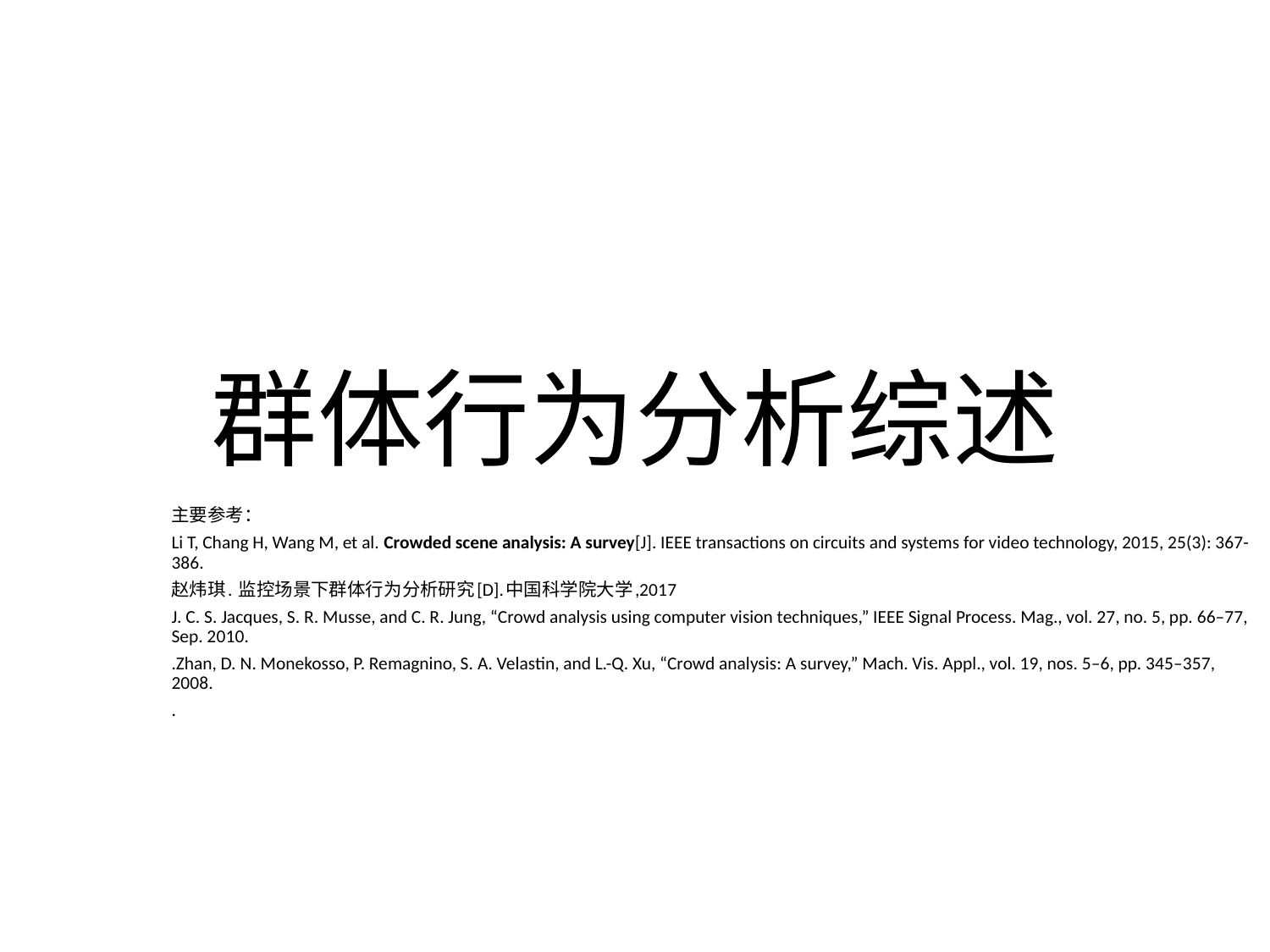

# 群体行为分析综述
主要参考：
Li T, Chang H, Wang M, et al. Crowded scene analysis: A survey[J]. IEEE transactions on circuits and systems for video technology, 2015, 25(3): 367-386.
赵炜琪. 监控场景下群体行为分析研究[D].中国科学院大学,2017
J. C. S. Jacques, S. R. Musse, and C. R. Jung, “Crowd analysis using computer vision techniques,” IEEE Signal Process. Mag., vol. 27, no. 5, pp. 66–77, Sep. 2010.
.Zhan, D. N. Monekosso, P. Remagnino, S. A. Velastin, and L.-Q. Xu, “Crowd analysis: A survey,” Mach. Vis. Appl., vol. 19, nos. 5–6, pp. 345–357, 2008.
.